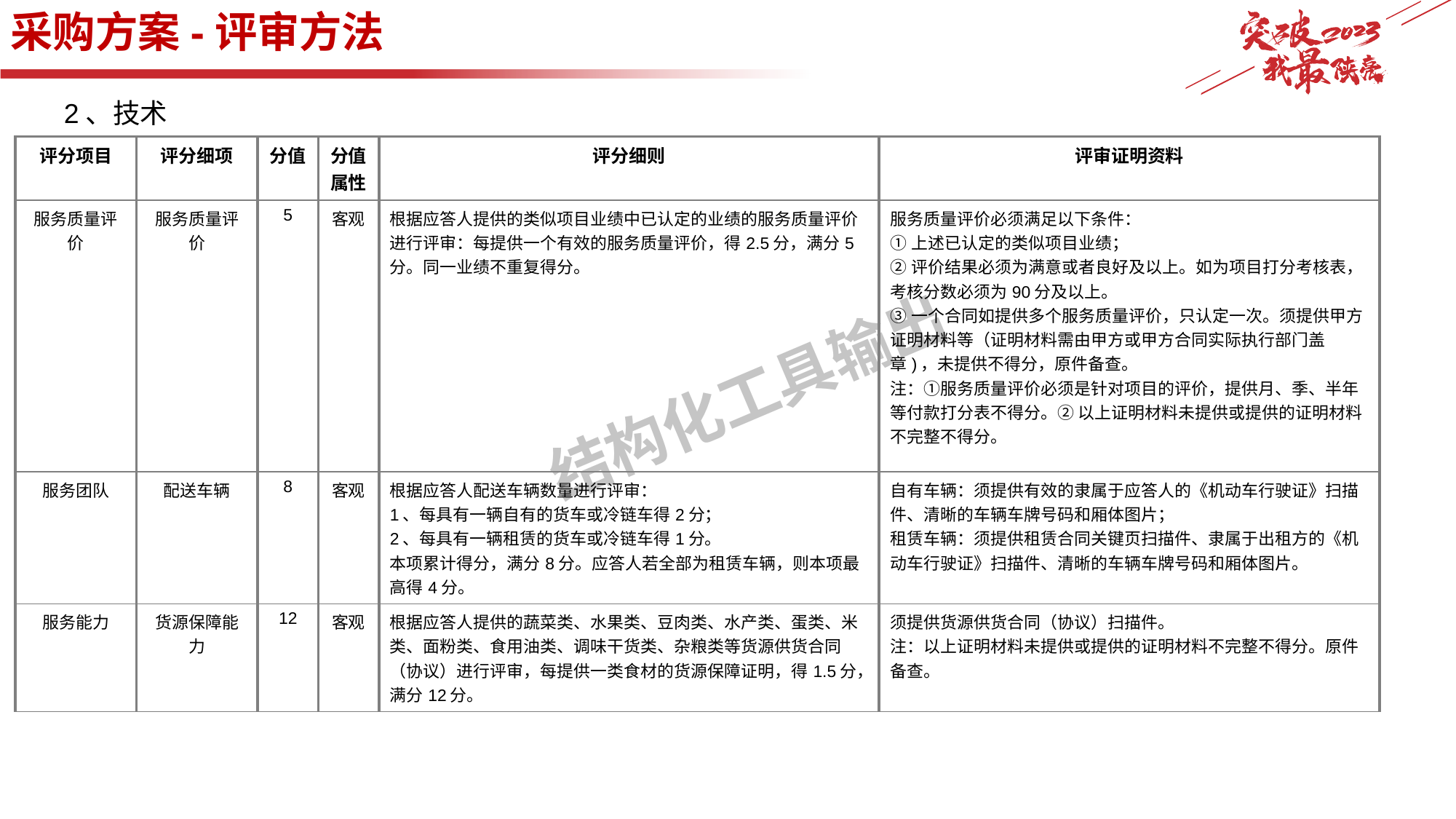

采购方案-评审方法
  2、技术
| 评分项目 | 评分细项 | 分值 | 分值属性 | 评分细则 | 评审证明资料 |
| --- | --- | --- | --- | --- | --- |
| 服务质量评价 | 服务质量评价 | 5 | 客观 | 根据应答人提供的类似项目业绩中已认定的业绩的服务质量评价进行评审：每提供一个有效的服务质量评价，得2.5分，满分5分。同一业绩不重复得分。 | 服务质量评价必须满足以下条件： ①上述已认定的类似项目业绩； ②评价结果必须为满意或者良好及以上。如为项目打分考核表，考核分数必须为90分及以上。 ③一个合同如提供多个服务质量评价，只认定一次。须提供甲方证明材料等（证明材料需由甲方或甲方合同实际执行部门盖章)，未提供不得分，原件备查。 注：①服务质量评价必须是针对项目的评价，提供月、季、半年等付款打分表不得分。② 以上证明材料未提供或提供的证明材料不完整不得分。 |
| 服务团队 | 配送车辆 | 8 | 客观 | 根据应答人配送车辆数量进行评审： 1、每具有一辆自有的货车或冷链车得2分； 2、每具有一辆租赁的货车或冷链车得1分。 本项累计得分，满分8分。应答人若全部为租赁车辆，则本项最高得4分。 | 自有车辆：须提供有效的隶属于应答人的《机动车行驶证》扫描件、清晰的车辆车牌号码和厢体图片； 租赁车辆：须提供租赁合同关键页扫描件、隶属于出租方的《机动车行驶证》扫描件、清晰的车辆车牌号码和厢体图片。 |
| 服务能力 | 货源保障能力 | 12 | 客观 | 根据应答人提供的蔬菜类、水果类、豆肉类、水产类、蛋类、米类、面粉类、食用油类、调味干货类、杂粮类等货源供货合同（协议）进行评审，每提供一类食材的货源保障证明，得1.5分，满分12分。 | 须提供货源供货合同（协议）扫描件。 注：以上证明材料未提供或提供的证明材料不完整不得分。原件备查。 |